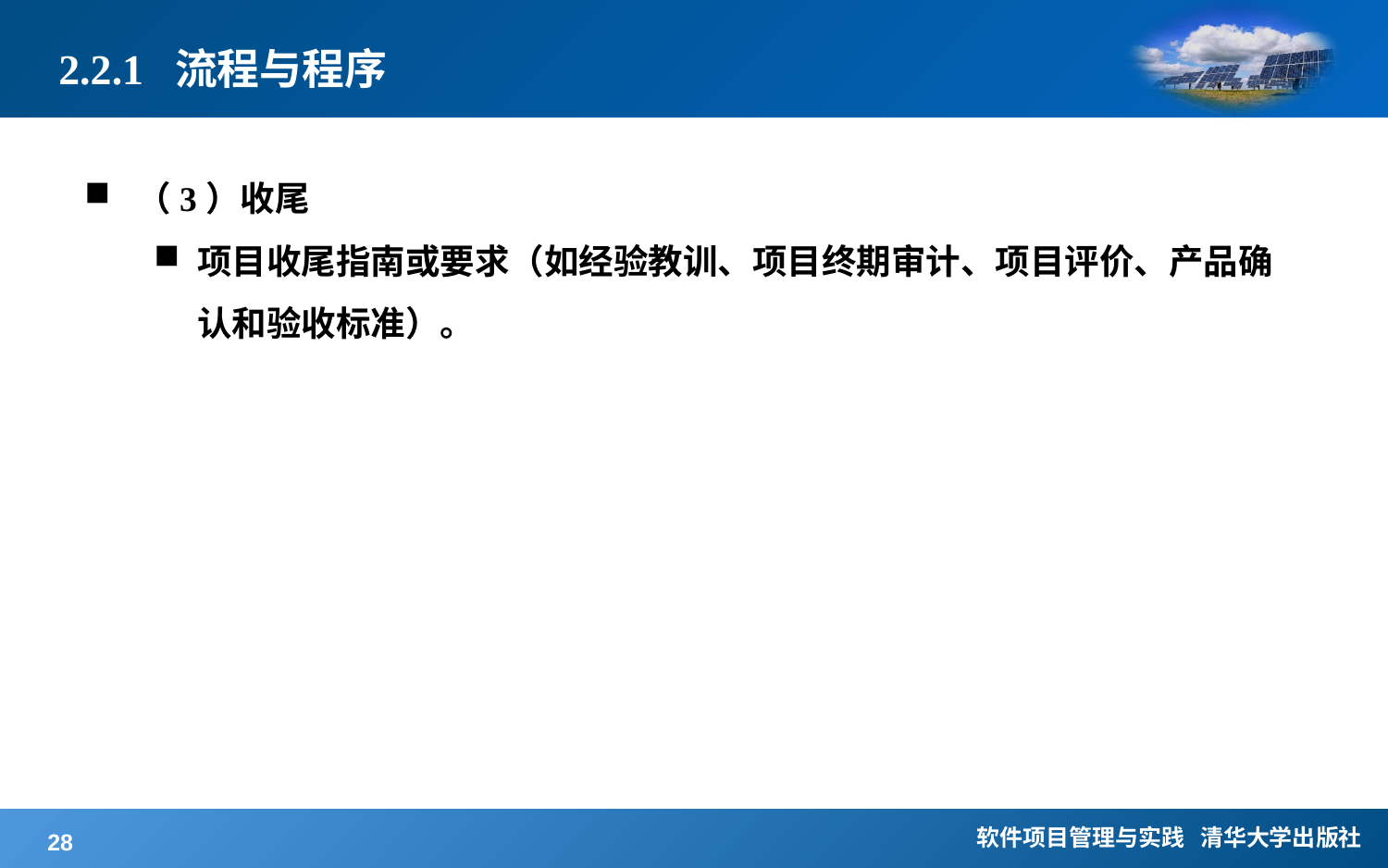

# 2.2.1  流程与程序
（3）收尾
项目收尾指南或要求（如经验教训、项目终期审计、项目评价、产品确认和验收标准）。